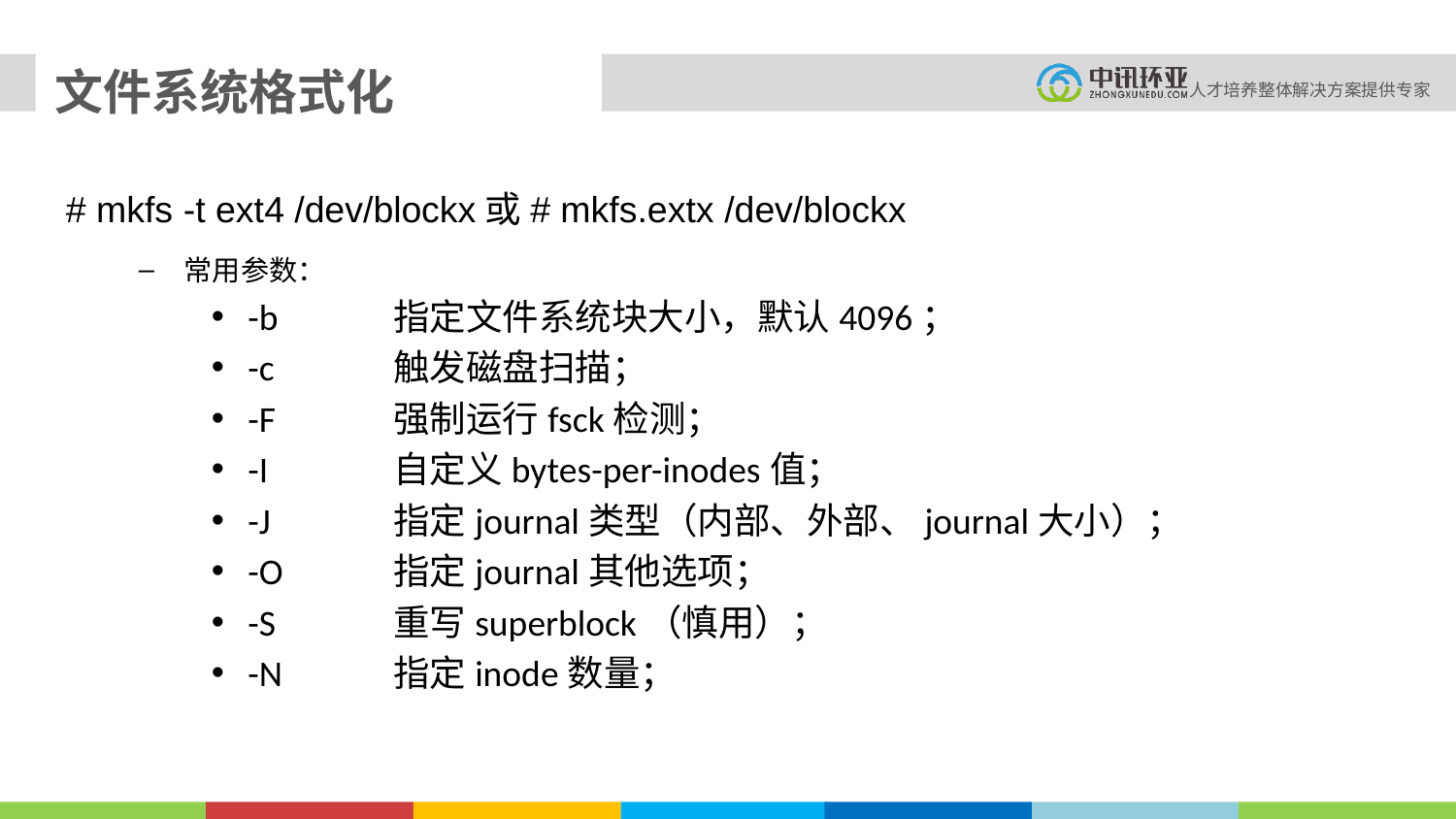

# 文件系统格式化
# mkfs -t ext4 /dev/blockx或# mkfs.extx /dev/blockx
常用参数：
-b	指定文件系统块大小，默认4096；
-c	触发磁盘扫描；
-F	强制运行fsck检测；
-I	自定义bytes-per-inodes值；
-J	指定journal类型（内部、外部、journal大小）；
-O	指定journal其他选项；
-S	重写superblock（慎用）；
-N	指定inode数量；